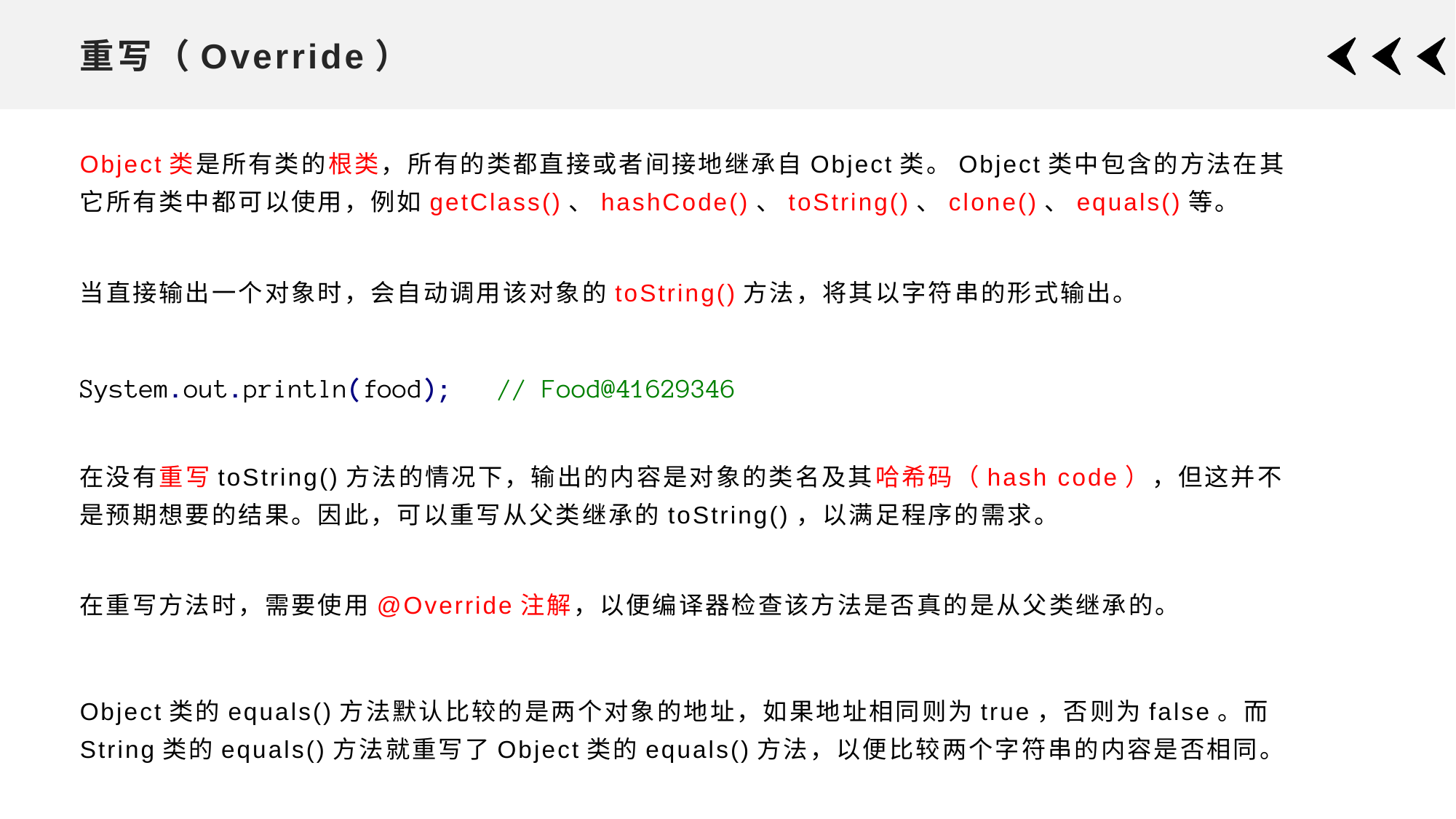

# 重写（Override）
Object类是所有类的根类，所有的类都直接或者间接地继承自Object类。Object类中包含的方法在其它所有类中都可以使用，例如getClass()、hashCode()、toString()、clone()、equals()等。
当直接输出一个对象时，会自动调用该对象的toString()方法，将其以字符串的形式输出。
System.out.println(food);   // Food@41629346
在没有重写toString()方法的情况下，输出的内容是对象的类名及其哈希码（hash code），但这并不是预期想要的结果。因此，可以重写从父类继承的toString()，以满足程序的需求。
在重写方法时，需要使用@Override注解，以便编译器检查该方法是否真的是从父类继承的。

Object类的equals()方法默认比较的是两个对象的地址，如果地址相同则为true，否则为false。而String类的equals()方法就重写了Object类的equals()方法，以便比较两个字符串的内容是否相同。